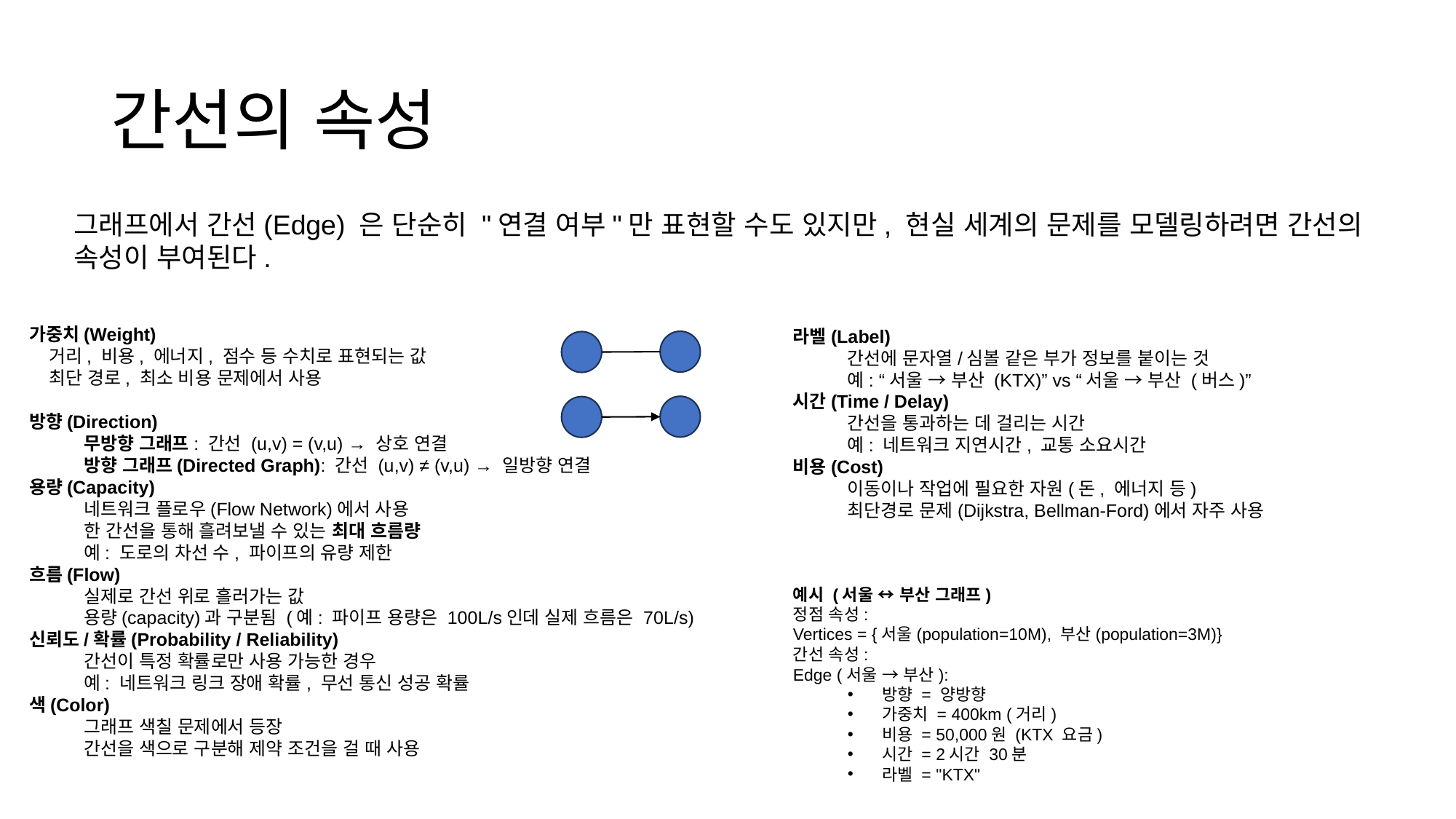

# 간선의 속성
그래프에서 간선(Edge) 은 단순히 "연결 여부"만 표현할 수도 있지만, 현실 세계의 문제를 모델링하려면 간선의 속성이 부여된다.
가중치(Weight)
   거리, 비용, 에너지, 점수 등 수치로 표현되는 값
   최단 경로, 최소 비용 문제에서 사용

방향(Direction)
무방향 그래프: 간선 (u,v) = (v,u) → 상호 연결
방향 그래프(Directed Graph): 간선 (u,v) ≠ (v,u) → 일방향 연결
용량(Capacity)
네트워크 플로우(Flow Network)에서 사용
한 간선을 통해 흘려보낼 수 있는 최대 흐름량
예: 도로의 차선 수, 파이프의 유량 제한
흐름(Flow)
실제로 간선 위로 흘러가는 값
용량(capacity)과 구분됨 (예: 파이프 용량은 100L/s인데 실제 흐름은 70L/s)
신뢰도/확률(Probability / Reliability)
간선이 특정 확률로만 사용 가능한 경우
예: 네트워크 링크 장애 확률, 무선 통신 성공 확률
색(Color)
그래프 색칠 문제에서 등장
간선을 색으로 구분해 제약 조건을 걸 때 사용

라벨(Label)
간선에 문자열/심볼 같은 부가 정보를 붙이는 것
예: “서울 → 부산 (KTX)” vs “서울 → 부산 (버스)”
시간(Time / Delay)
간선을 통과하는 데 걸리는 시간
예: 네트워크 지연시간, 교통 소요시간
비용(Cost)
이동이나 작업에 필요한 자원(돈, 에너지 등)
최단경로 문제(Dijkstra, Bellman-Ford)에서 자주 사용

예시 (서울 ↔ 부산 그래프)
정점 속성:
Vertices = {서울(population=10M), 부산(population=3M)}
간선 속성:
Edge (서울 → 부산):
방향 = 양방향
가중치 = 400km (거리)
비용 = 50,000원 (KTX 요금)
시간 = 2시간 30분
라벨 = "KTX"